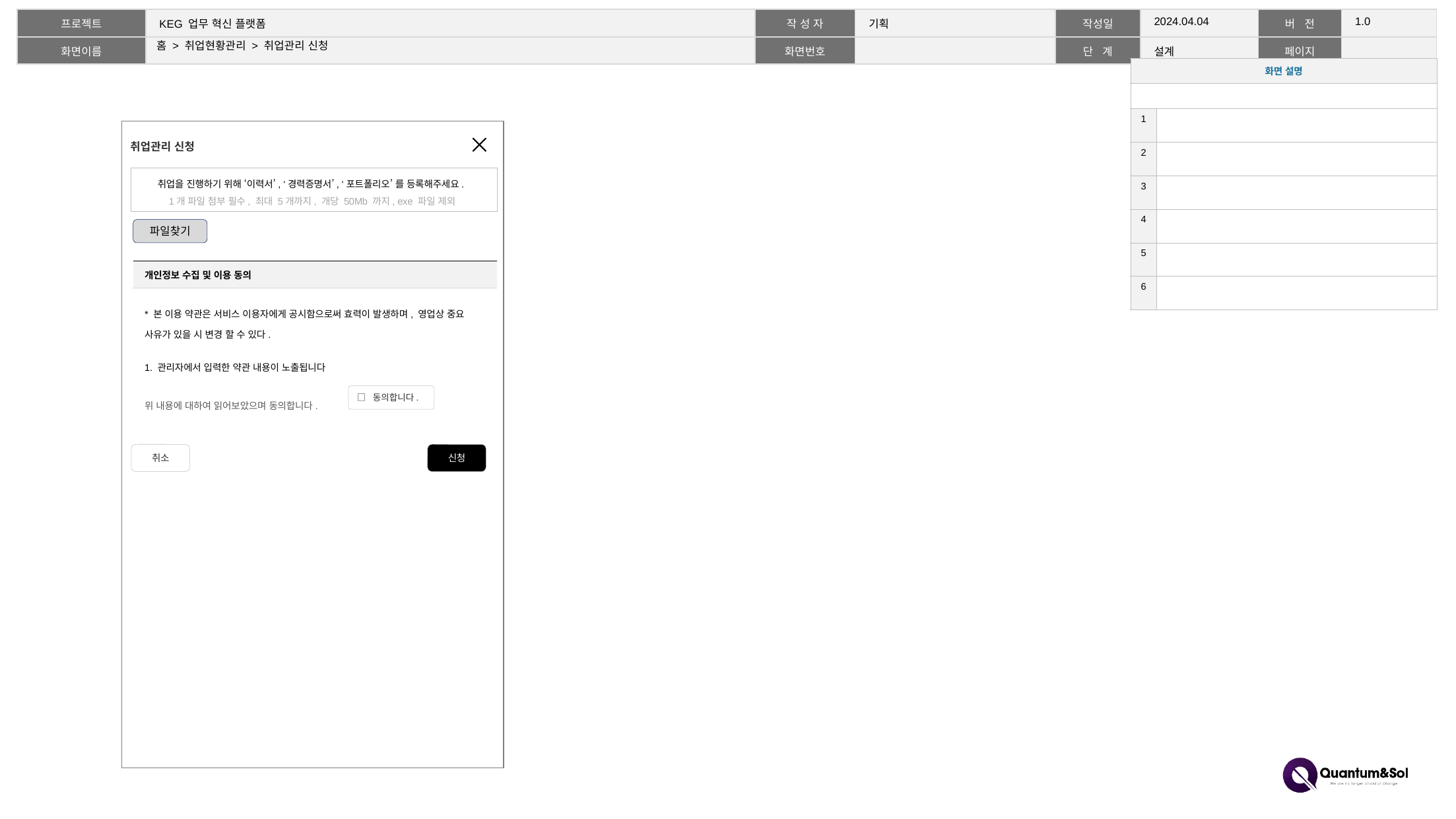

# 홈 > 취업현황관리 > 취업관리 신청
| 화면 설명 |  |
| --- | --- |
|  |  |
| 1 |  |
| 2 |  |
| 3 |  |
| 4 |  |
| 5 |  |
| 6 |  |
취업관리 신청
취업을 진행하기 위해 ‘이력서’, ‘경력증명서’, ‘포트폴리오’ 를 등록해주세요.
1개 파일 첨부 필수, 최대 5개까지, 개당 50Mb 까지, exe 파일 제외
파일찾기
| 개인정보 수집 및 이용 동의 |
| --- |
| \* 본 이용 약관은 서비스 이용자에게 공시함으로써 효력이 발생하며, 영업상 중요 사유가 있을 시 변경 할 수 있다. 1. 관리자에서 입력한 약관 내용이 노출됩니다 |
| 위 내용에 대하여 읽어보았으며 동의합니다. |
□  동의합니다.
취소
신청